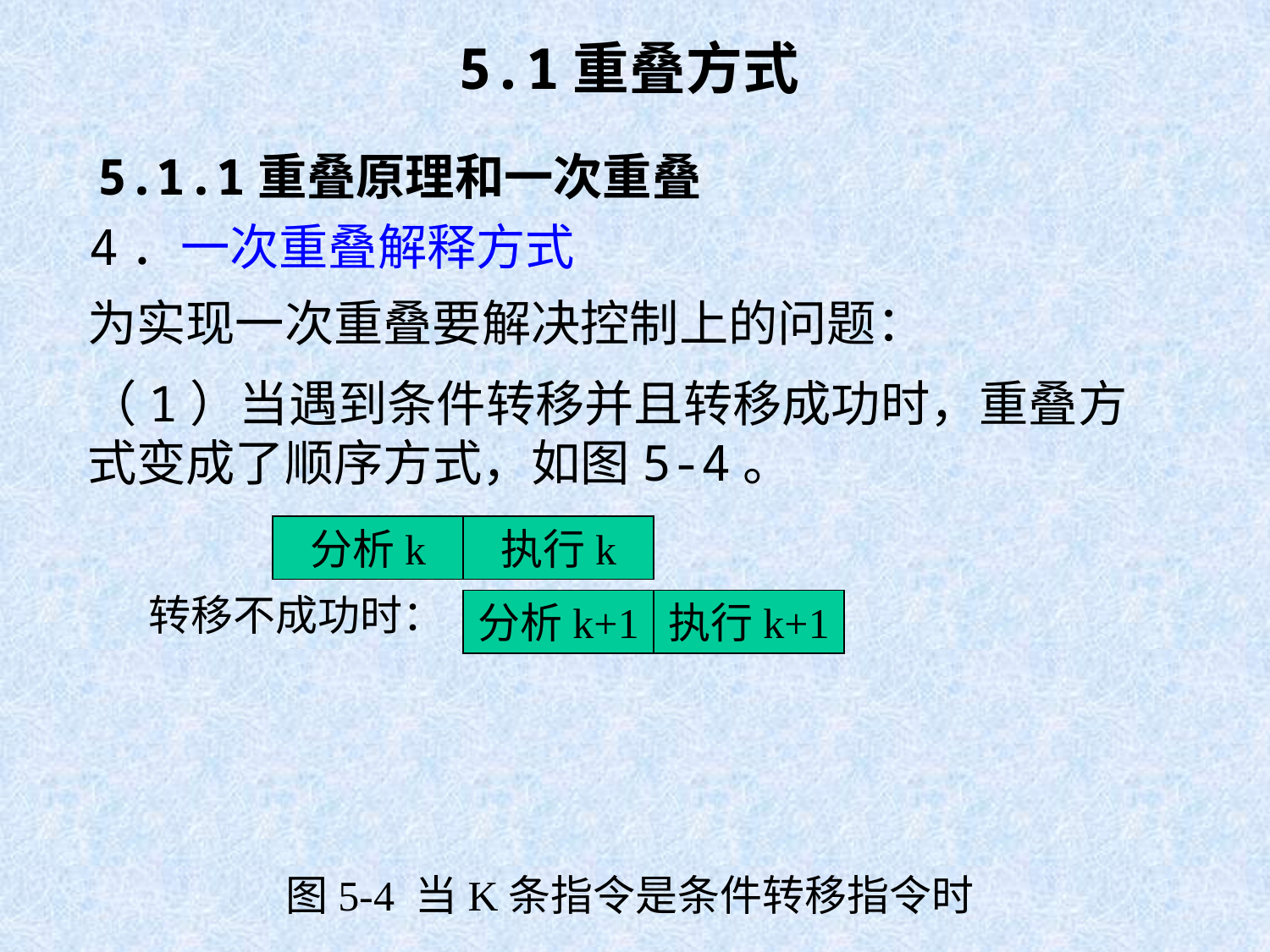

# 5.1重叠方式
5.1.1重叠原理和一次重叠
4．一次重叠解释方式
为实现一次重叠要解决控制上的问题：
（1）当遇到条件转移并且转移成功时，重叠方式变成了顺序方式，如图5-4。
分析k
执行k
转移不成功时：
分析k+1
执行k+1
图5-4 当K条指令是条件转移指令时